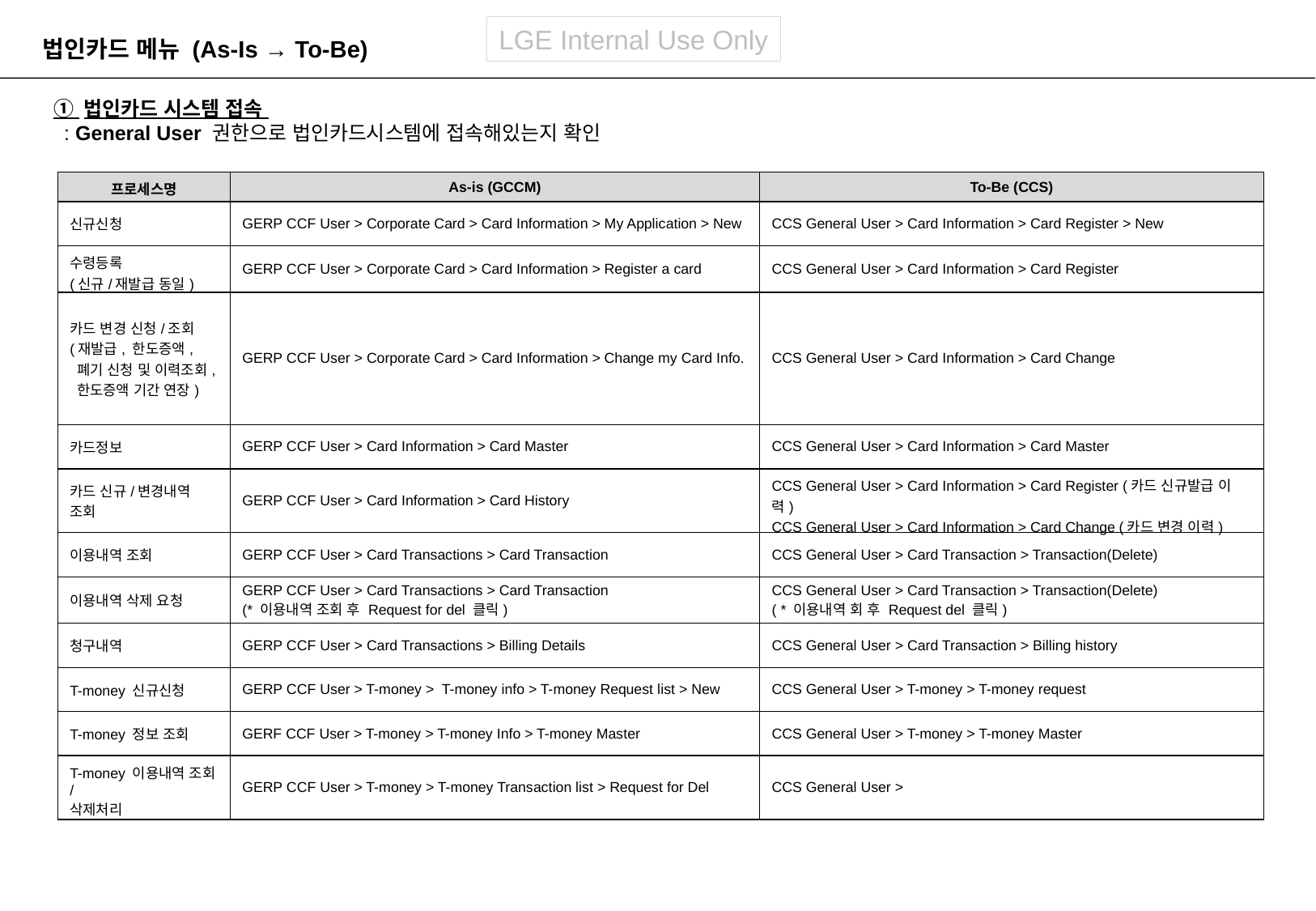

법인카드 메뉴 (As-Is → To-Be)
① 법인카드 시스템 접속
 : General User 권한으로 법인카드시스템에 접속해있는지 확인
| 프로세스명 | As-is (GCCM) | To-Be (CCS) |
| --- | --- | --- |
| 신규신청 | GERP CCF User > Corporate Card > Card Information > My Application > New | CCS General User > Card Information > Card Register > New |
| 수령등록 (신규/재발급 동일) | GERP CCF User > Corporate Card > Card Information > Register a card | CCS General User > Card Information > Card Register |
| 카드 변경 신청/조회 (재발급, 한도증액, 폐기 신청 및 이력조회, 한도증액 기간 연장) | GERP CCF User > Corporate Card > Card Information > Change my Card Info. | CCS General User > Card Information > Card Change |
| 카드정보 | GERP CCF User > Card Information > Card Master | CCS General User > Card Information > Card Master |
| 카드 신규/변경내역 조회 | GERP CCF User > Card Information > Card History | CCS General User > Card Information > Card Register (카드 신규발급 이력) CCS General User > Card Information > Card Change (카드 변경 이력) |
| 이용내역 조회 | GERP CCF User > Card Transactions > Card Transaction | CCS General User > Card Transaction > Transaction(Delete) |
| 이용내역 삭제 요청 | GERP CCF User > Card Transactions > Card Transaction (\* 이용내역 조회 후 Request for del 클릭) | CCS General User > Card Transaction > Transaction(Delete) ( \* 이용내역 회 후 Request del 클릭) |
| 청구내역 | GERP CCF User > Card Transactions > Billing Details | CCS General User > Card Transaction > Billing history |
| T-money 신규신청 | GERP CCF User > T-money > T-money info > T-money Request list > New | CCS General User > T-money > T-money request |
| T-money 정보 조회 | GERF CCF User > T-money > T-money Info > T-money Master | CCS General User > T-money > T-money Master |
| T-money 이용내역 조회/ 삭제처리 | GERP CCF User > T-money > T-money Transaction list > Request for Del | CCS General User > |